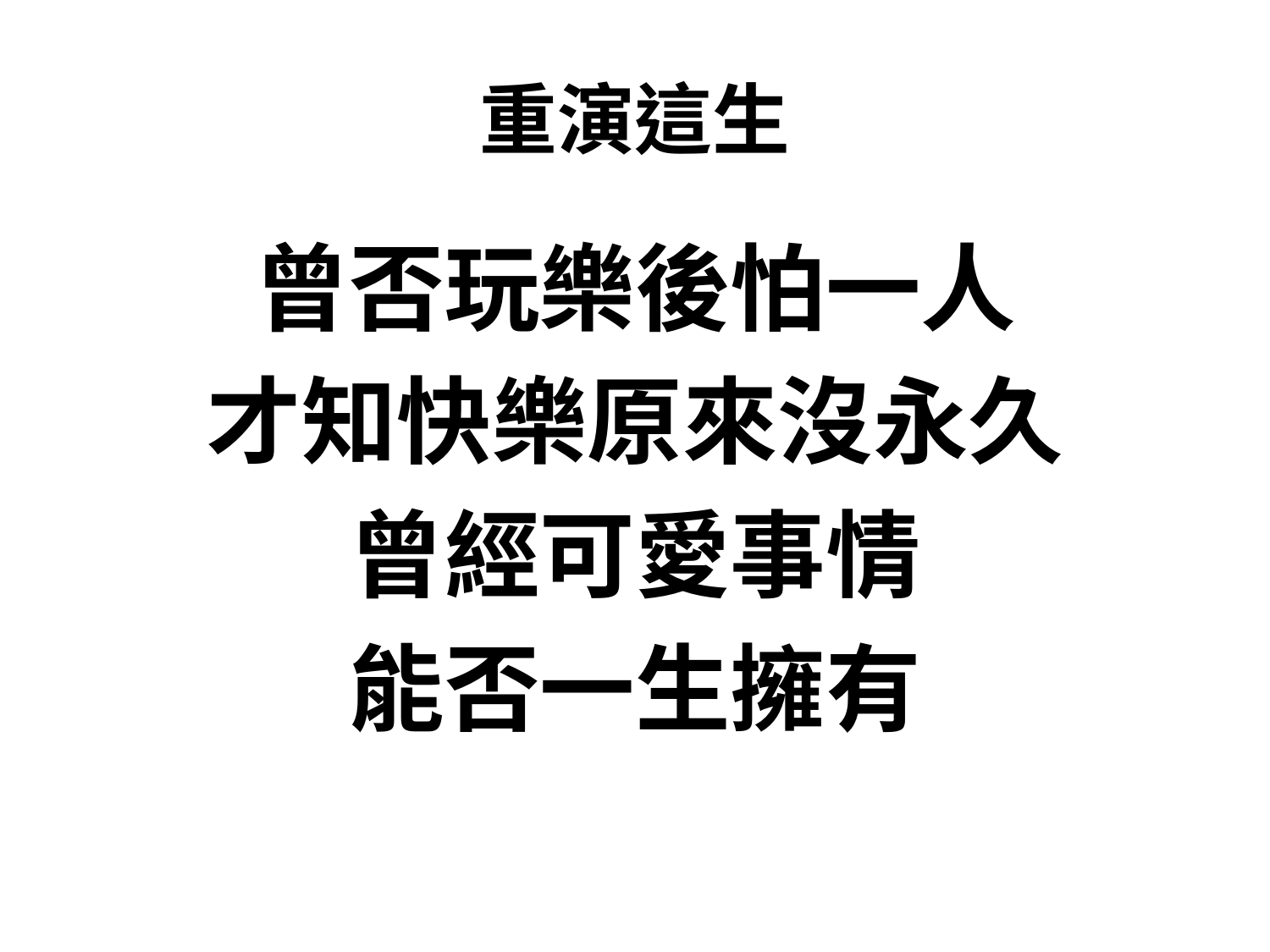

# 重演這生
曾否玩樂後怕一人
才知快樂原來沒永久
曾經可愛事情
能否一生擁有